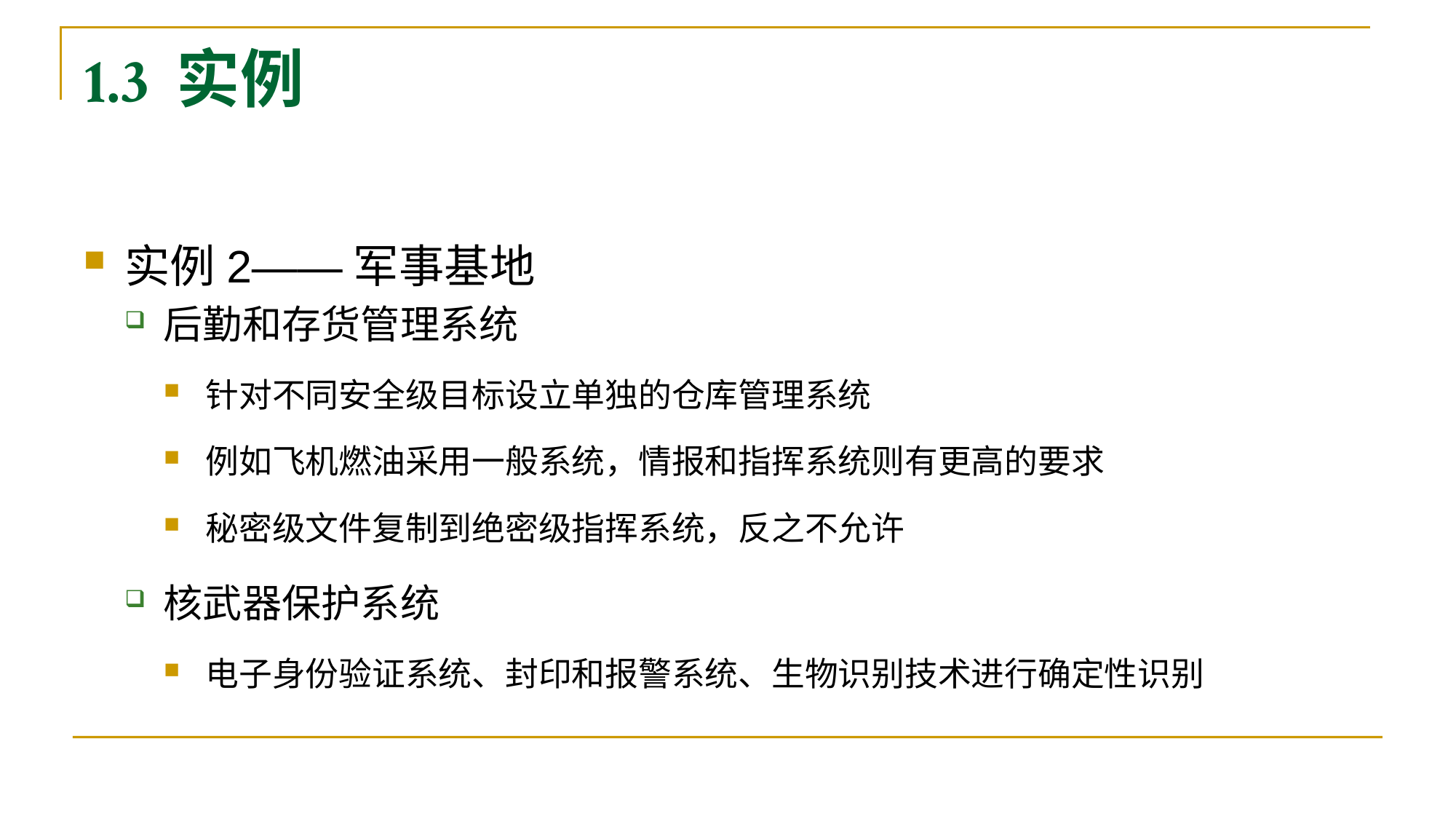

# 1.3 实例
实例2——军事基地
后勤和存货管理系统
针对不同安全级目标设立单独的仓库管理系统
例如飞机燃油采用一般系统，情报和指挥系统则有更高的要求
秘密级文件复制到绝密级指挥系统，反之不允许
核武器保护系统
电子身份验证系统、封印和报警系统、生物识别技术进行确定性识别